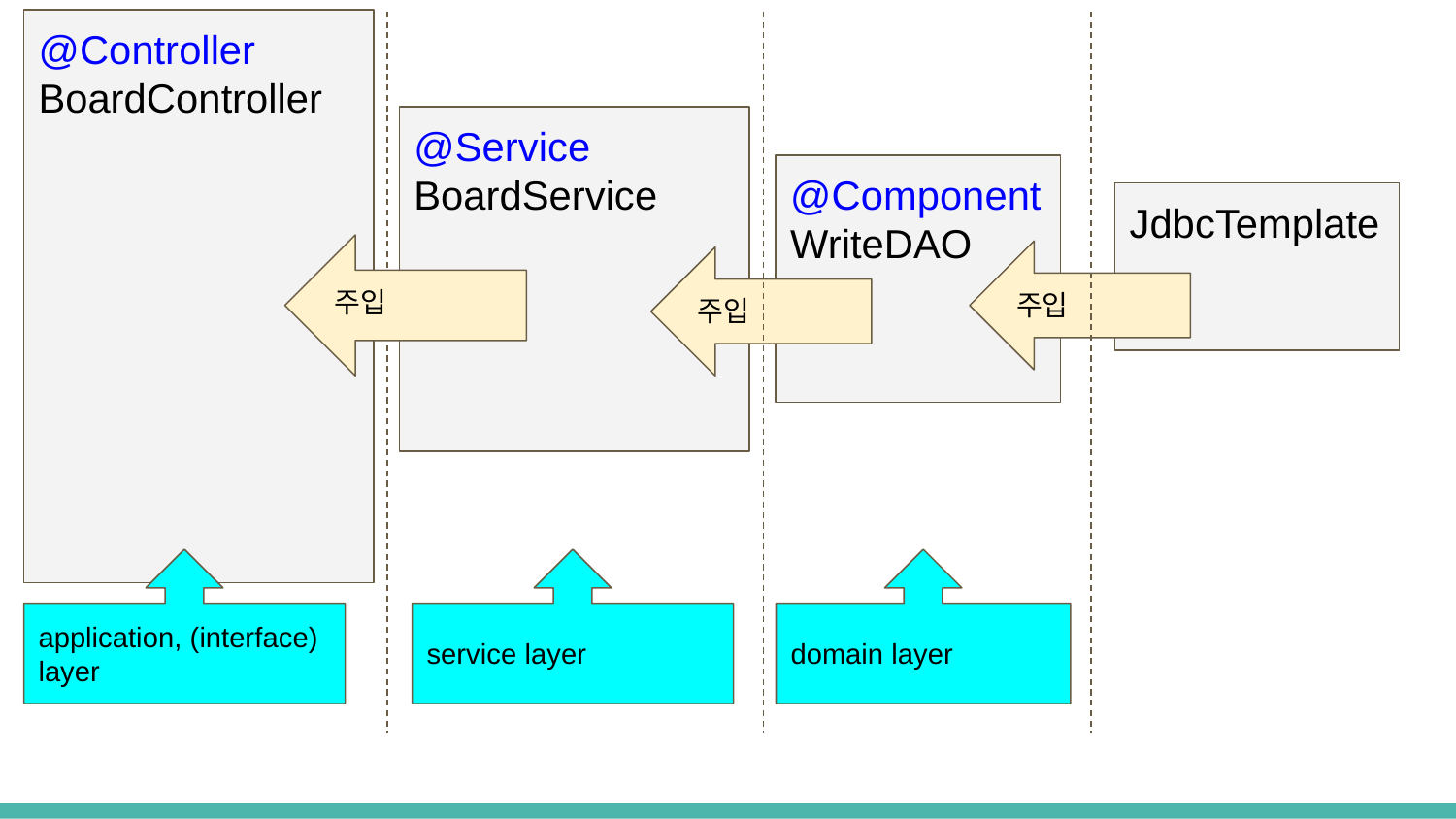

@Controller
BoardController
@Service
BoardService
@Component
WriteDAO
JdbcTemplate
주입
주입
주입
application, (interface) layer
service layer
domain layer